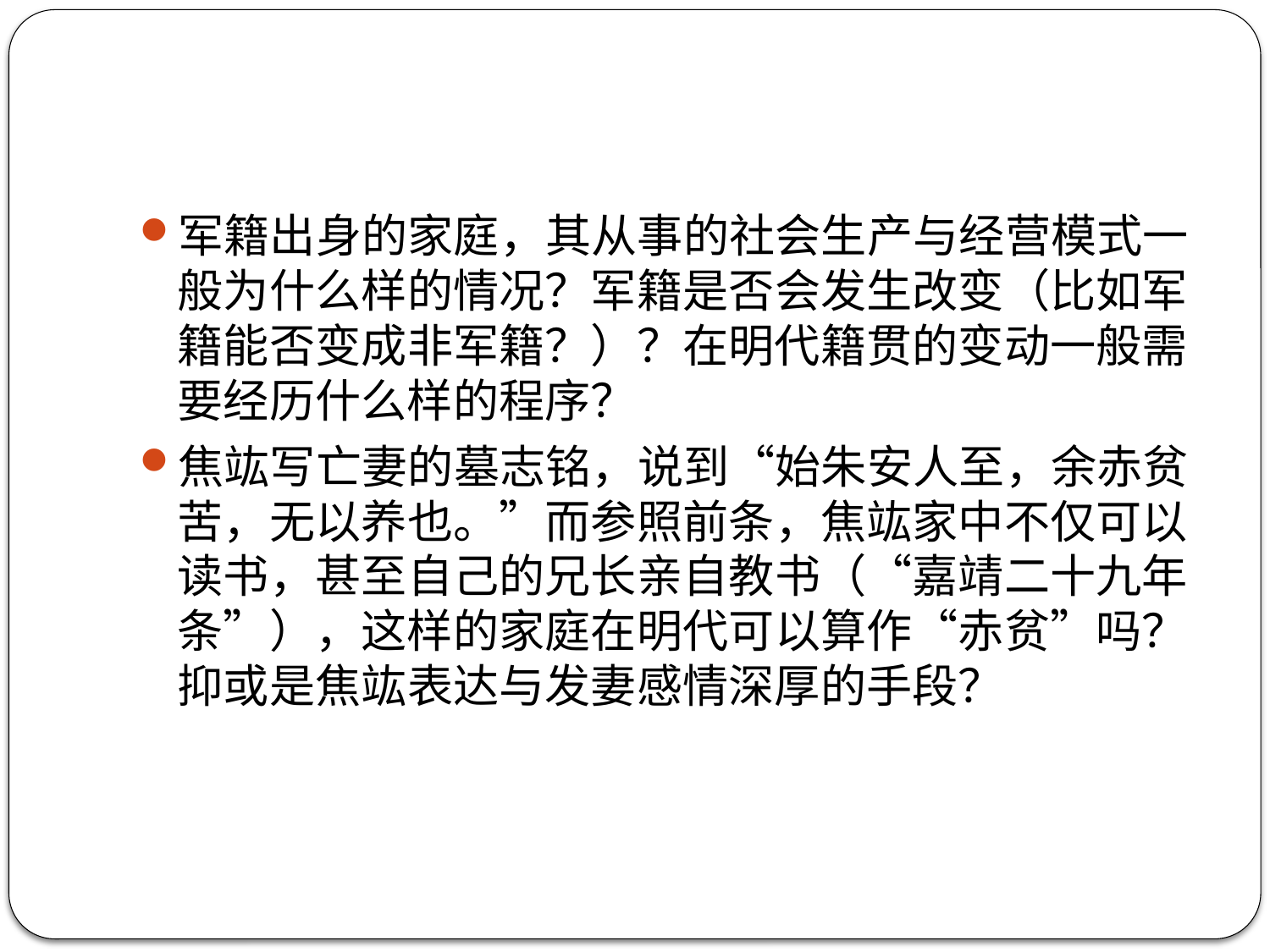

#
军籍出身的家庭，其从事的社会生产与经营模式一般为什么样的情况？军籍是否会发生改变（比如军籍能否变成非军籍？）？在明代籍贯的变动一般需要经历什么样的程序？
焦竑写亡妻的墓志铭，说到“始朱安人至，余赤贫苦，无以养也。”而参照前条，焦竑家中不仅可以读书，甚至自己的兄长亲自教书（“嘉靖二十九年条”），这样的家庭在明代可以算作“赤贫”吗？抑或是焦竑表达与发妻感情深厚的手段？